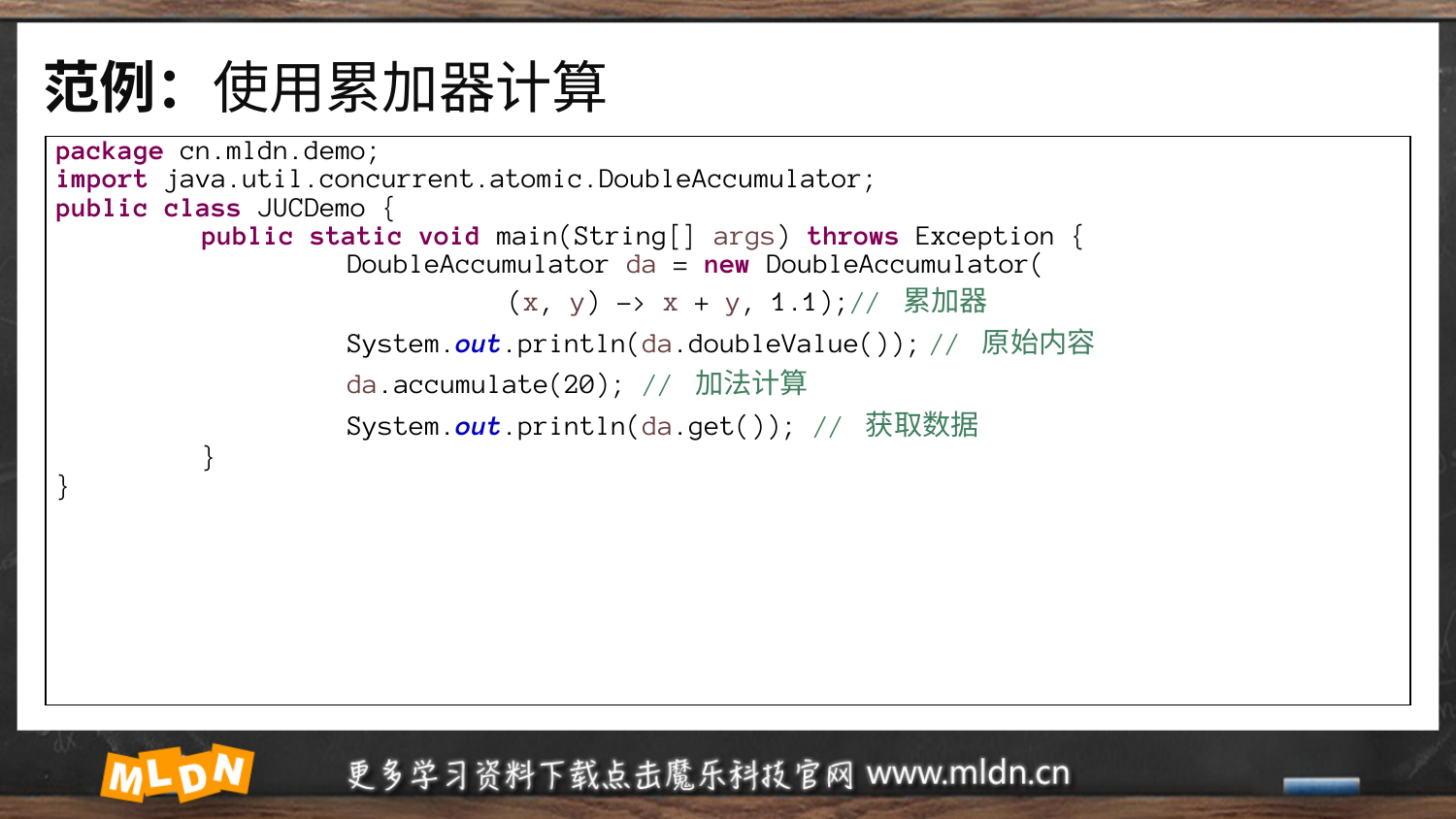

# 范例：使用累加器计算
| package cn.mldn.demo; import java.util.concurrent.atomic.DoubleAccumulator; public class JUCDemo { public static void main(String[] args) throws Exception { DoubleAccumulator da = new DoubleAccumulator( (x, y) -> x + y, 1.1);// 累加器 System.out.println(da.doubleValue()); // 原始内容 da.accumulate(20); // 加法计算 System.out.println(da.get()); // 获取数据 } } |
| --- |